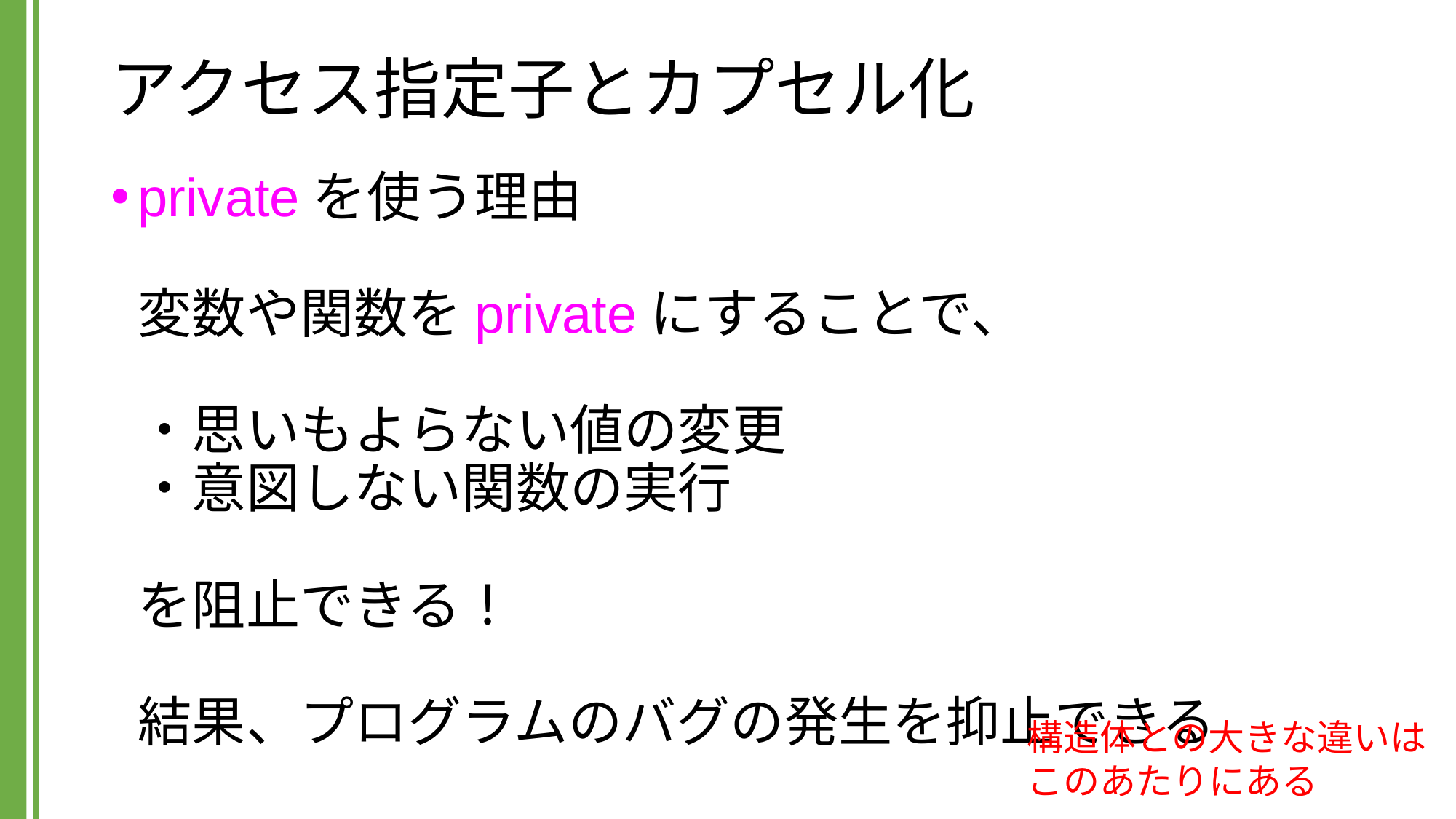

# アクセス指定子とカプセル化
privateを使う理由
変数や関数をprivateにすることで、
・思いもよらない値の変更
・意図しない関数の実行
を阻止できる！
結果、プログラムのバグの発生を抑止できる
構造体との大きな違いは
このあたりにある